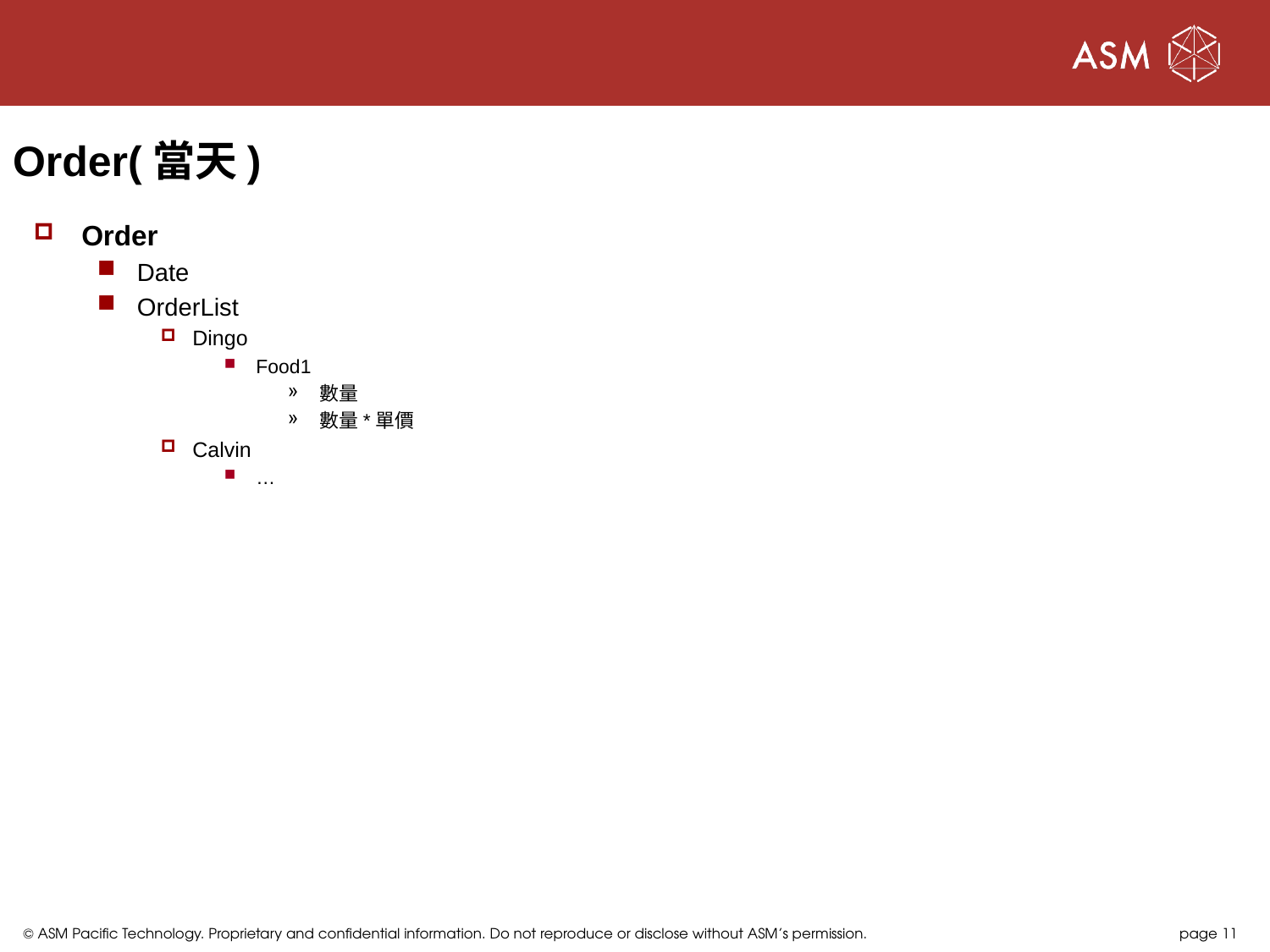

# Order(當天)
Order
Date
OrderList
Dingo
Food1
數量
數量*單價
Calvin
…